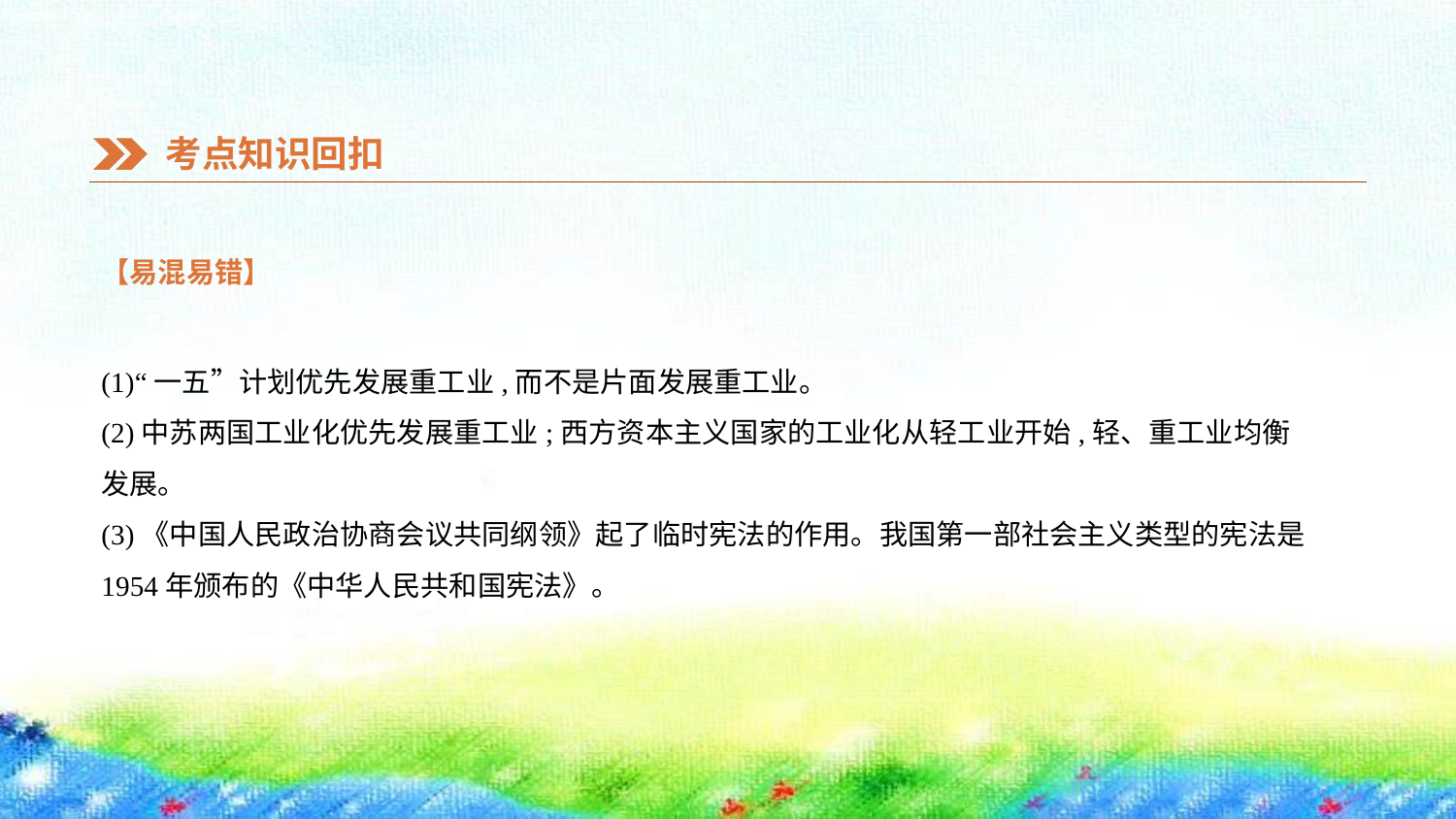

考点知识回扣

【易混易错】
(1)“一五”计划优先发展重工业,而不是片面发展重工业。
(2)中苏两国工业化优先发展重工业;西方资本主义国家的工业化从轻工业开始,轻、重工业均衡发展。
(3)《中国人民政治协商会议共同纲领》起了临时宪法的作用。我国第一部社会主义类型的宪法是1954年颁布的《中华人民共和国宪法》。